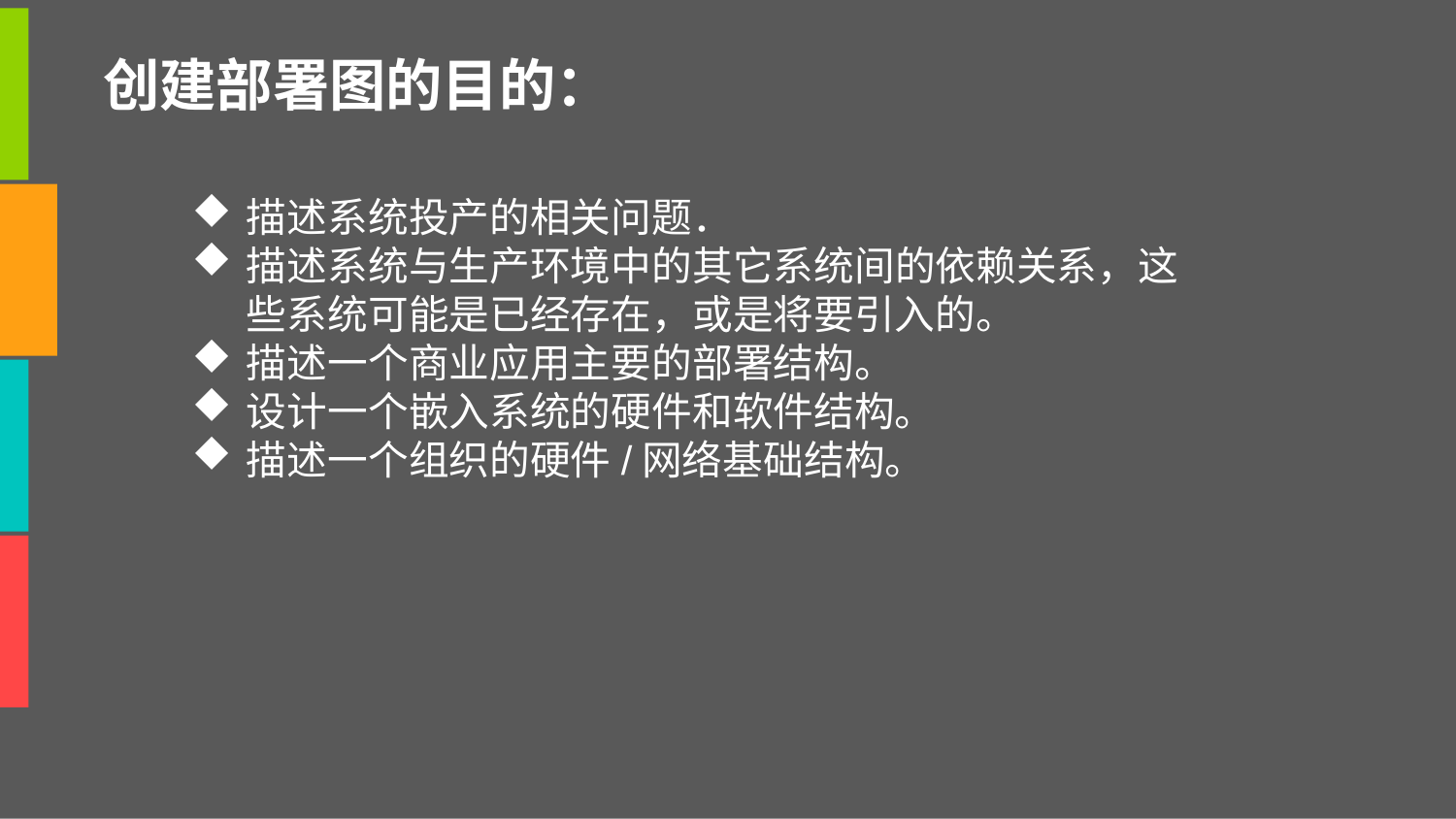

创建部署图的目的：

描述系统投产的相关问题．
描述系统与生产环境中的其它系统间的依赖关系，这些系统可能是已经存在，或是将要引入的。
描述一个商业应用主要的部署结构。
设计一个嵌入系统的硬件和软件结构。
描述一个组织的硬件/网络基础结构。